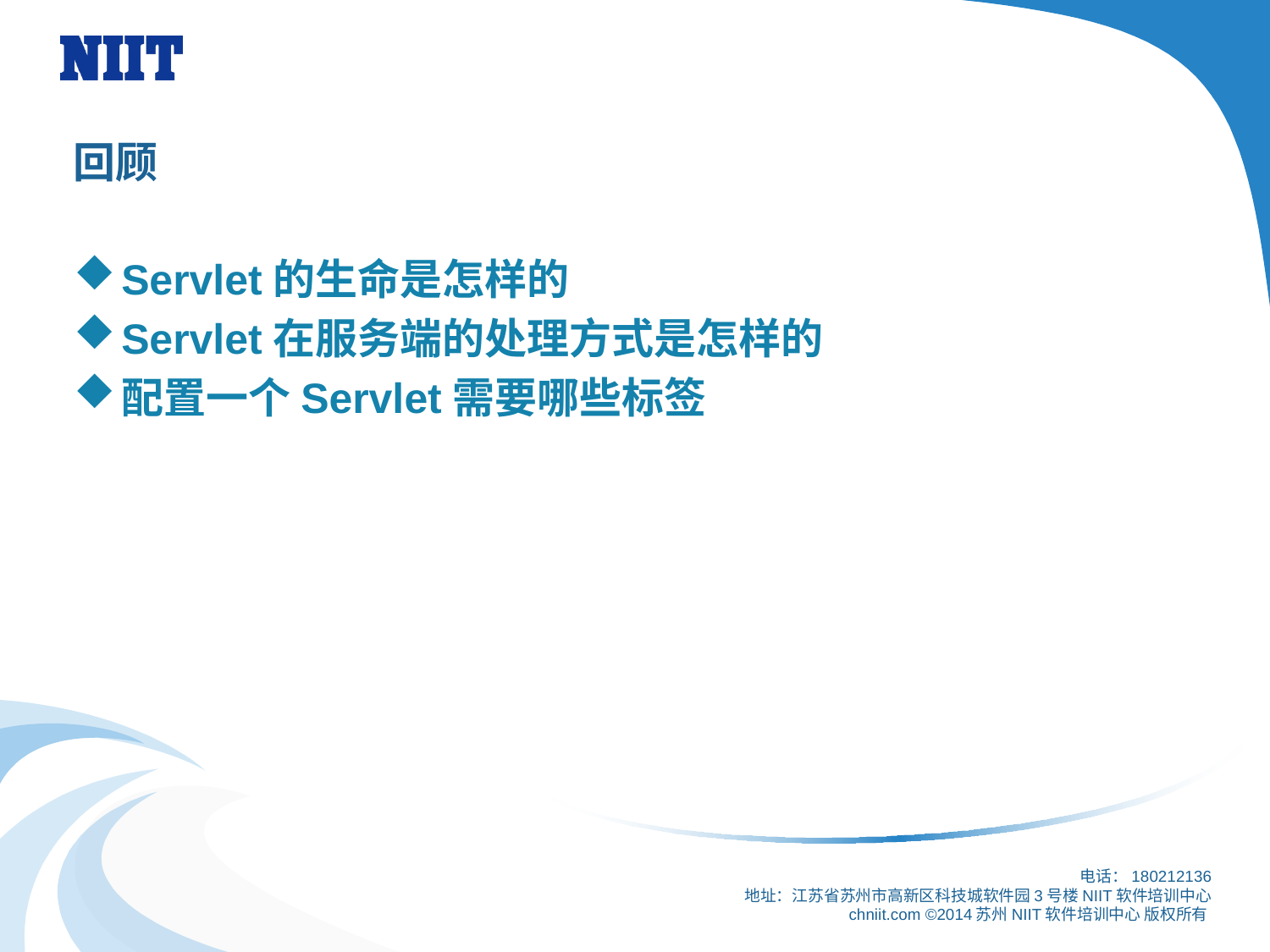

# 回顾
Servlet的生命是怎样的
Servlet在服务端的处理方式是怎样的
配置一个Servlet需要哪些标签